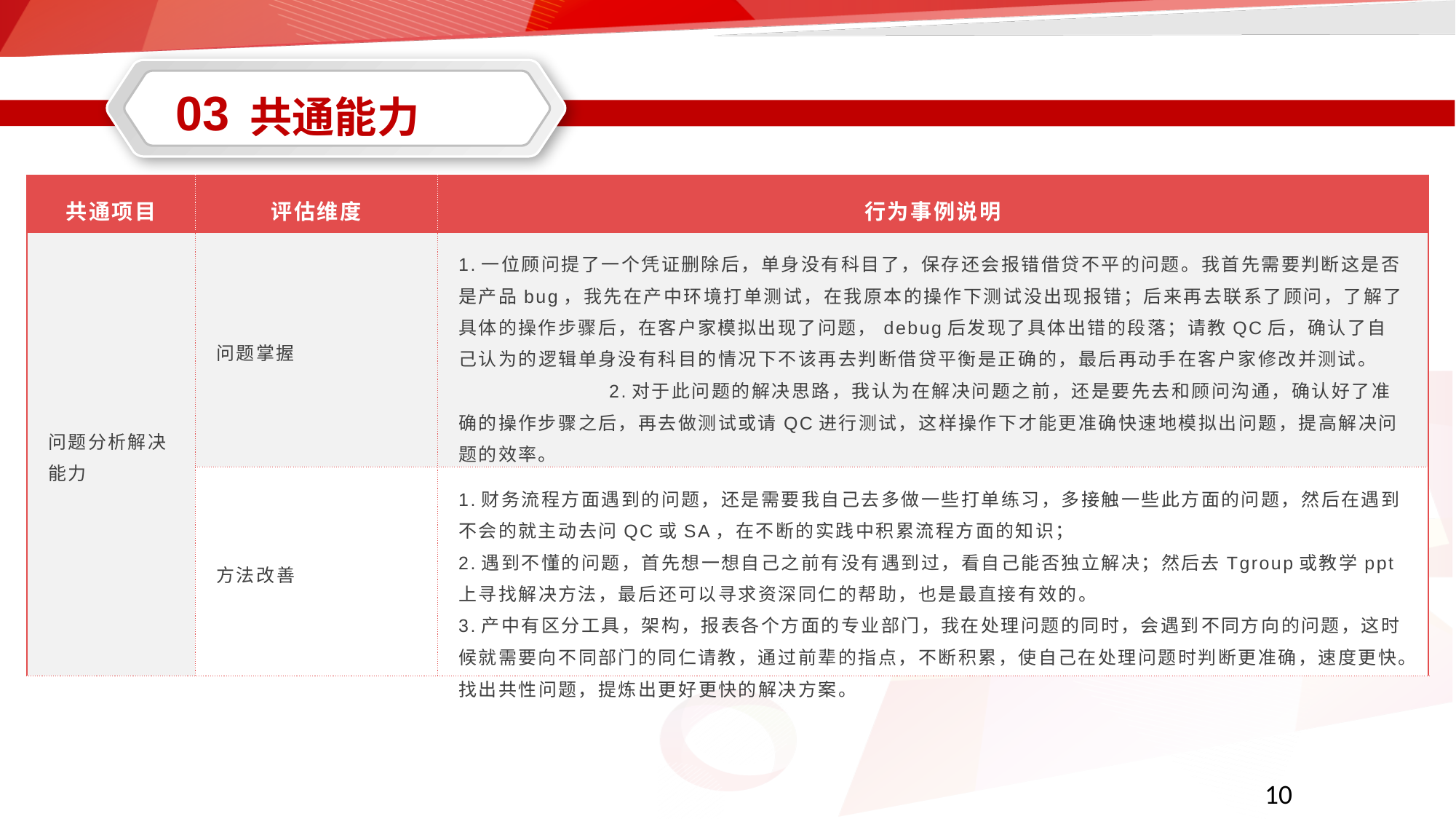

03
共通能力

| 共通项目 | 评估维度 | 行为事例说明 |
| --- | --- | --- |
| 问题分析解决能力 | 问题掌握 | 1.一位顾问提了一个凭证删除后，单身没有科目了，保存还会报错借贷不平的问题。我首先需要判断这是否是产品bug，我先在产中环境打单测试，在我原本的操作下测试没出现报错；后来再去联系了顾问，了解了具体的操作步骤后，在客户家模拟出现了问题，debug后发现了具体出错的段落；请教QC后，确认了自己认为的逻辑单身没有科目的情况下不该再去判断借贷平衡是正确的，最后再动手在客户家修改并测试。 2.对于此问题的解决思路，我认为在解决问题之前，还是要先去和顾问沟通，确认好了准确的操作步骤之后，再去做测试或请QC进行测试，这样操作下才能更准确快速地模拟出问题，提高解决问题的效率。 联系顾问，了解问题点，关联到当前产品逻辑是否符合顾问需求，并提供响应的解决方案。 |
|  | 方法改善 | 1.财务流程方面遇到的问题，还是需要我自己去多做一些打单练习，多接触一些此方面的问题，然后在遇到不会的就主动去问QC或SA，在不断的实践中积累流程方面的知识； 2.遇到不懂的问题，首先想一想自己之前有没有遇到过，看自己能否独立解决；然后去Tgroup或教学ppt上寻找解决方法，最后还可以寻求资深同仁的帮助，也是最直接有效的。 3.产中有区分工具，架构，报表各个方面的专业部门，我在处理问题的同时，会遇到不同方向的问题，这时候就需要向不同部门的同仁请教，通过前辈的指点，不断积累，使自己在处理问题时判断更准确，速度更快。 找出共性问题，提炼出更好更快的解决方案。 |
10
10